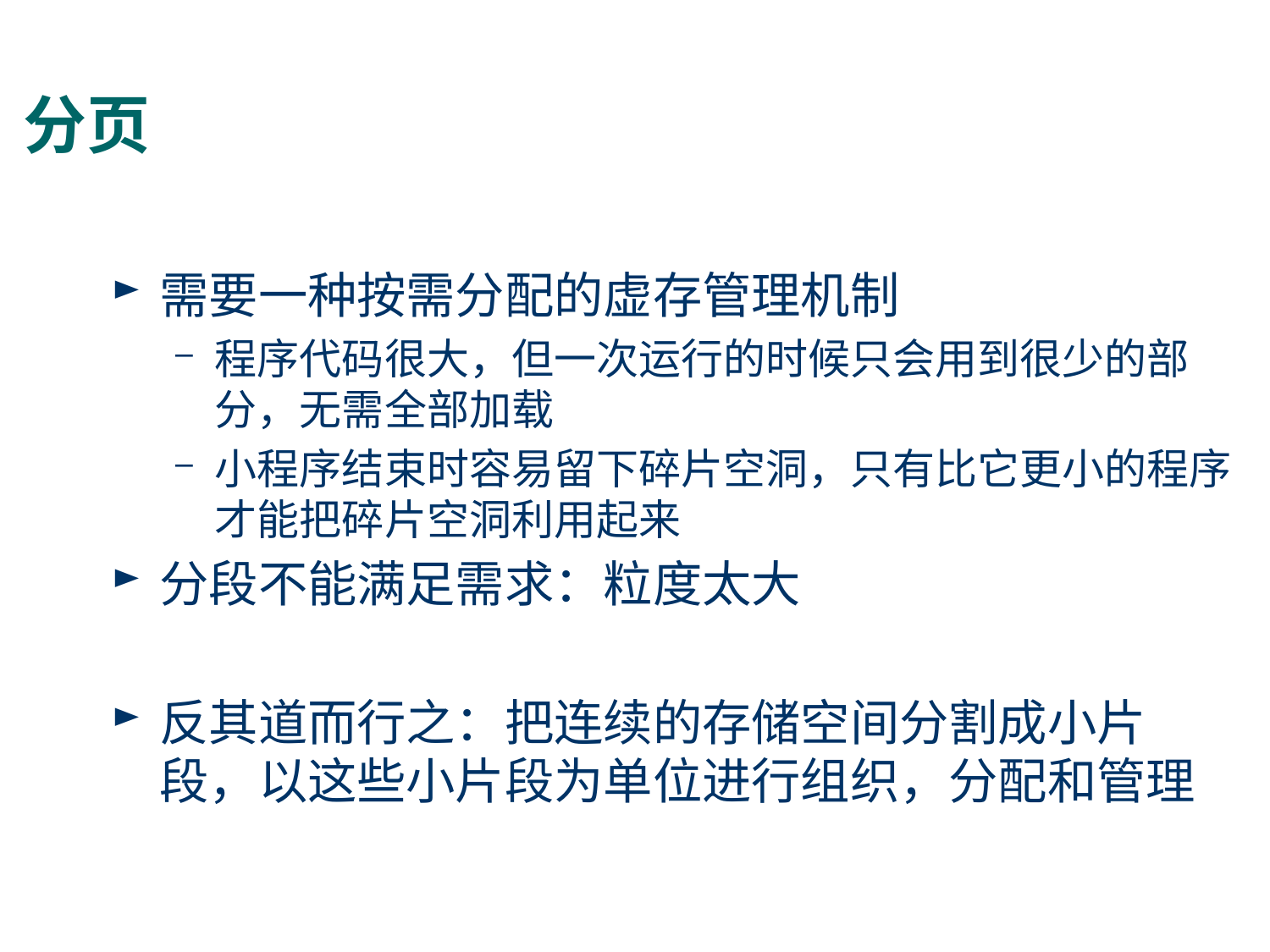

# 分页
需要一种按需分配的虚存管理机制
程序代码很大，但一次运行的时候只会用到很少的部分，无需全部加载
小程序结束时容易留下碎片空洞，只有比它更小的程序才能把碎片空洞利用起来
分段不能满足需求：粒度太大

反其道而行之：把连续的存储空间分割成小片段，以这些小片段为单位进行组织，分配和管理